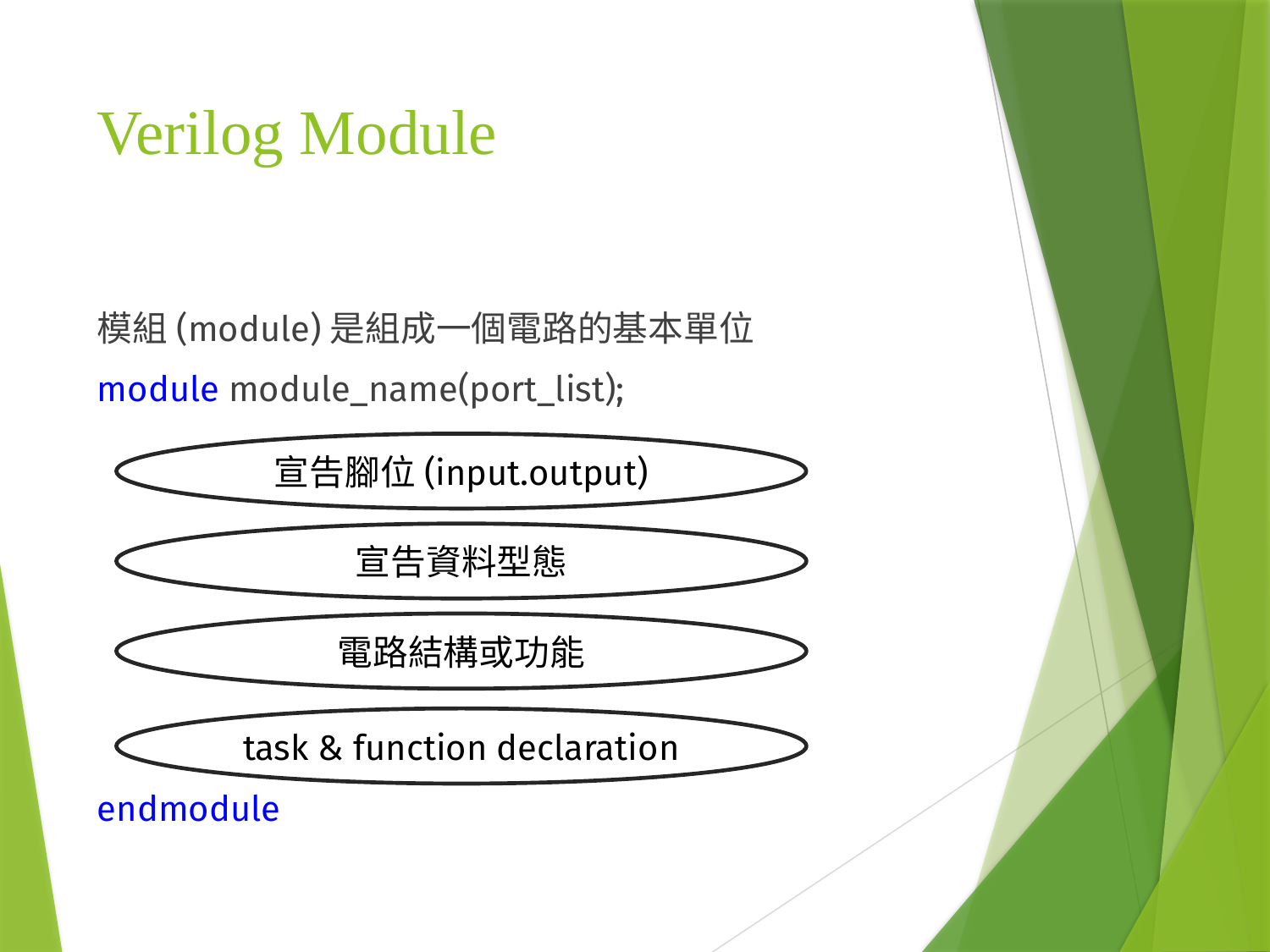

# Verilog Module
模組(module)是組成一個電路的基本單位
module module_name(port_list);

endmodule
宣告腳位(input.output)
宣告資料型態
電路結構或功能
task & function declaration